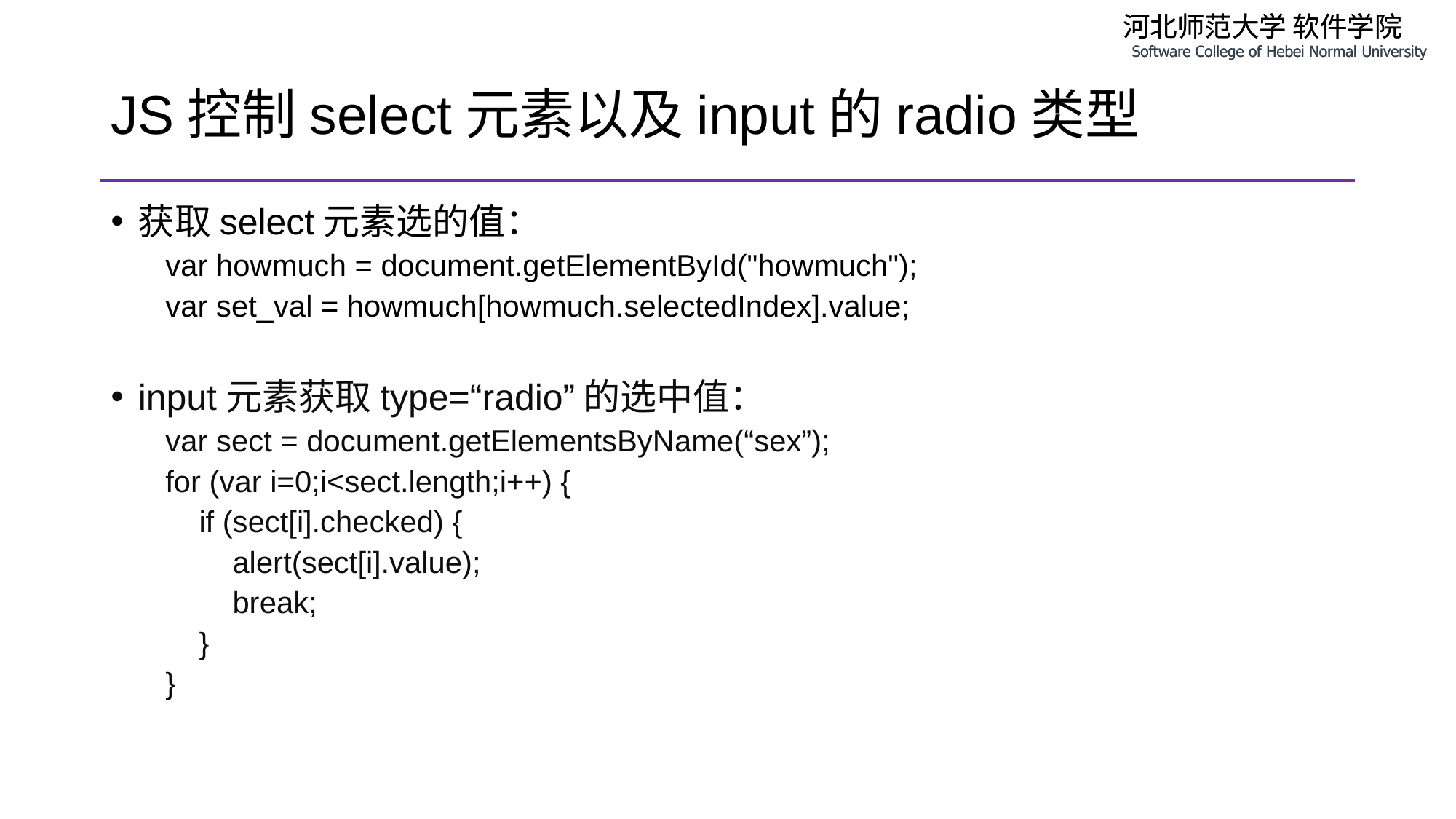

# JS控制select元素以及input的radio类型
获取select元素选的值：
var howmuch = document.getElementById("howmuch");
var set_val = howmuch[howmuch.selectedIndex].value;

input元素获取type=“radio”的选中值：
var sect = document.getElementsByName(“sex”);
for (var i=0;i<sect.length;i++) {
    if (sect[i].checked) {
        alert(sect[i].value);
        break;
    }
}